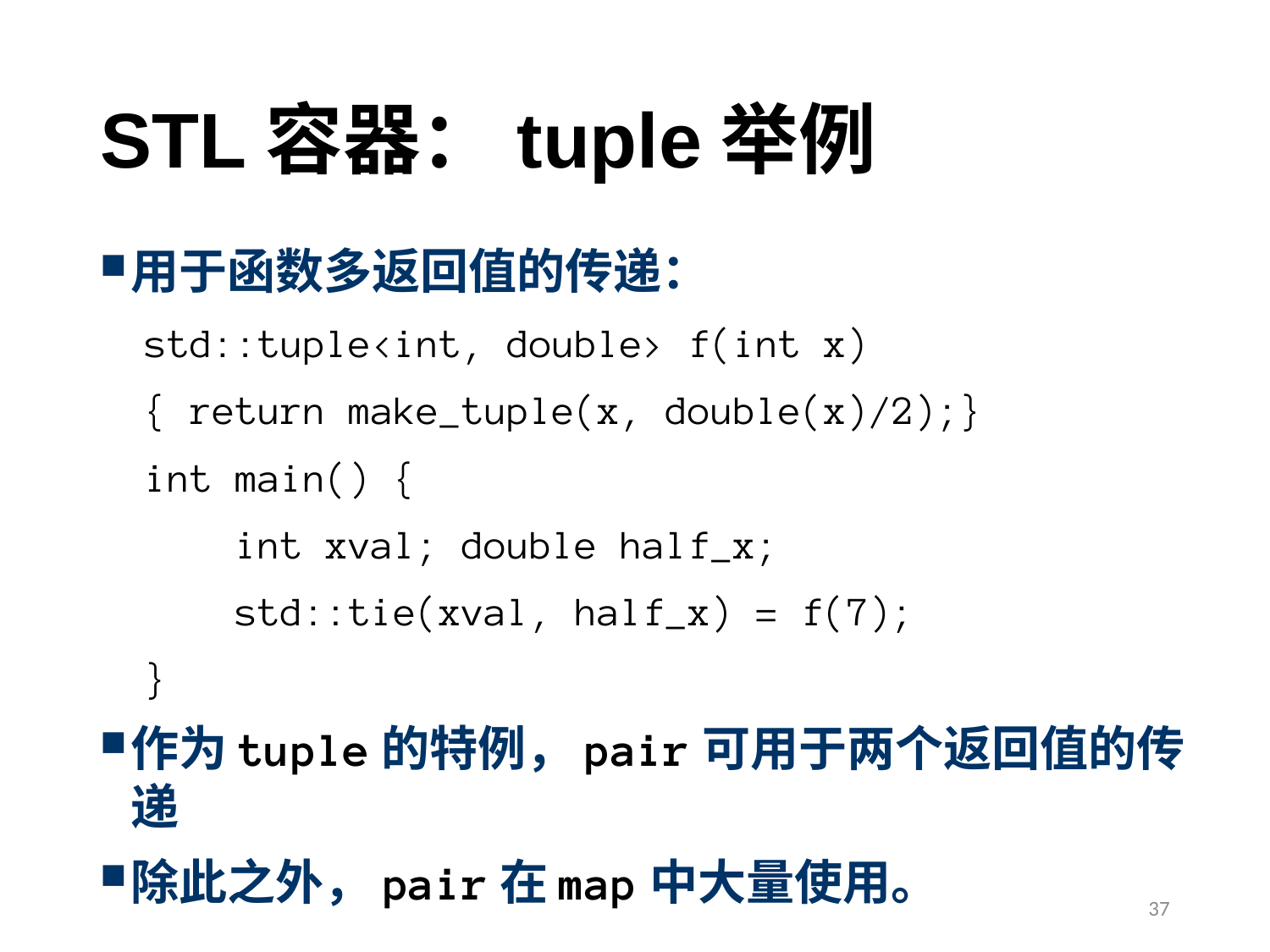

# STL容器：tuple举例
用于函数多返回值的传递：
  std::tuple<int, double> f(int x)
  { return make_tuple(x, double(x)/2);}
  int main() {
      int xval; double half_x;
      std::tie(xval, half_x) = f(7);
  }
作为tuple的特例，pair可用于两个返回值的传递
除此之外，pair在map中大量使用。
37